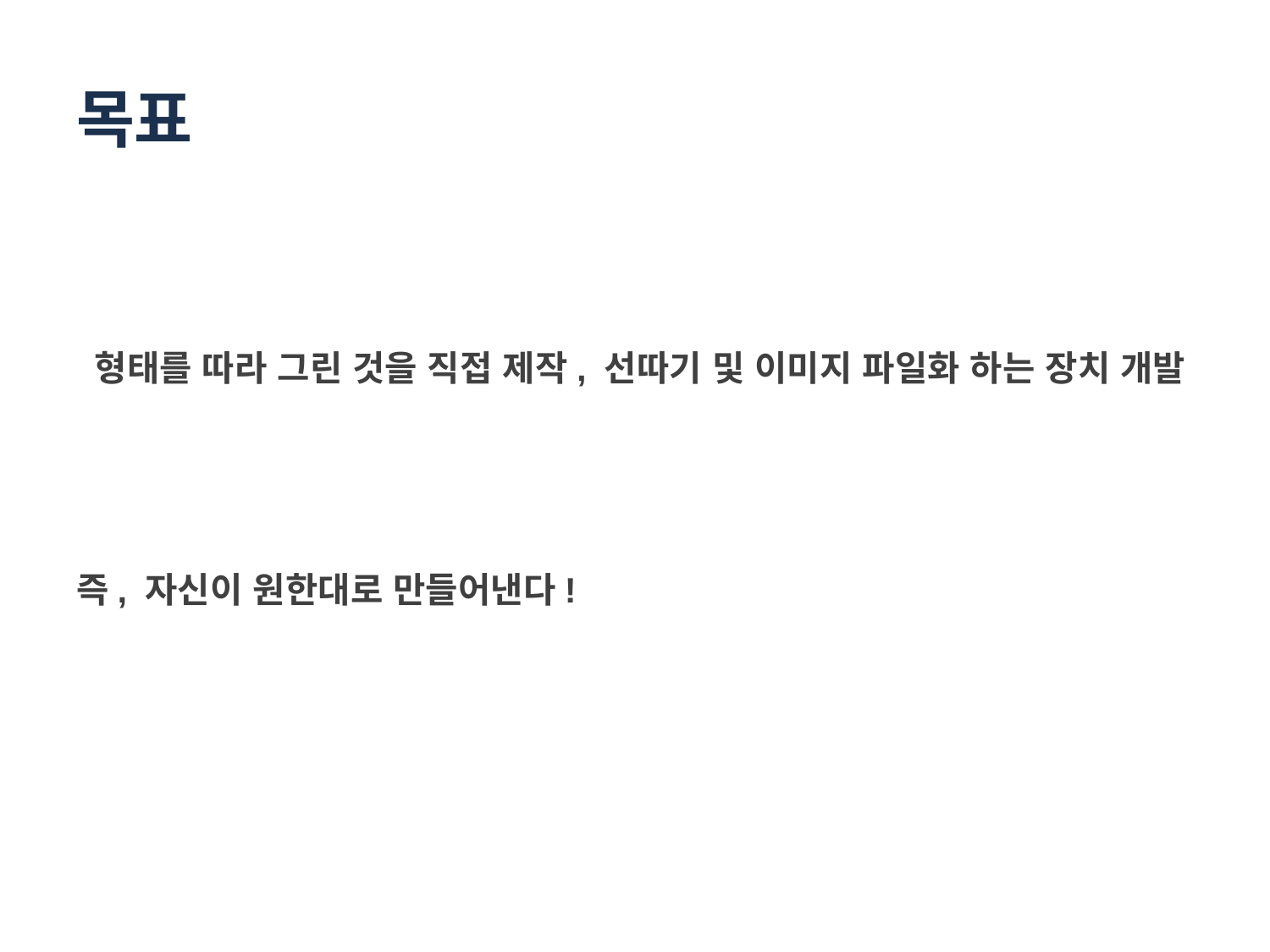

# 목표
 형태를 따라 그린 것을 직접 제작, 선따기 및 이미지 파일화 하는 장치 개발

즉, 자신이 원한대로 만들어낸다!